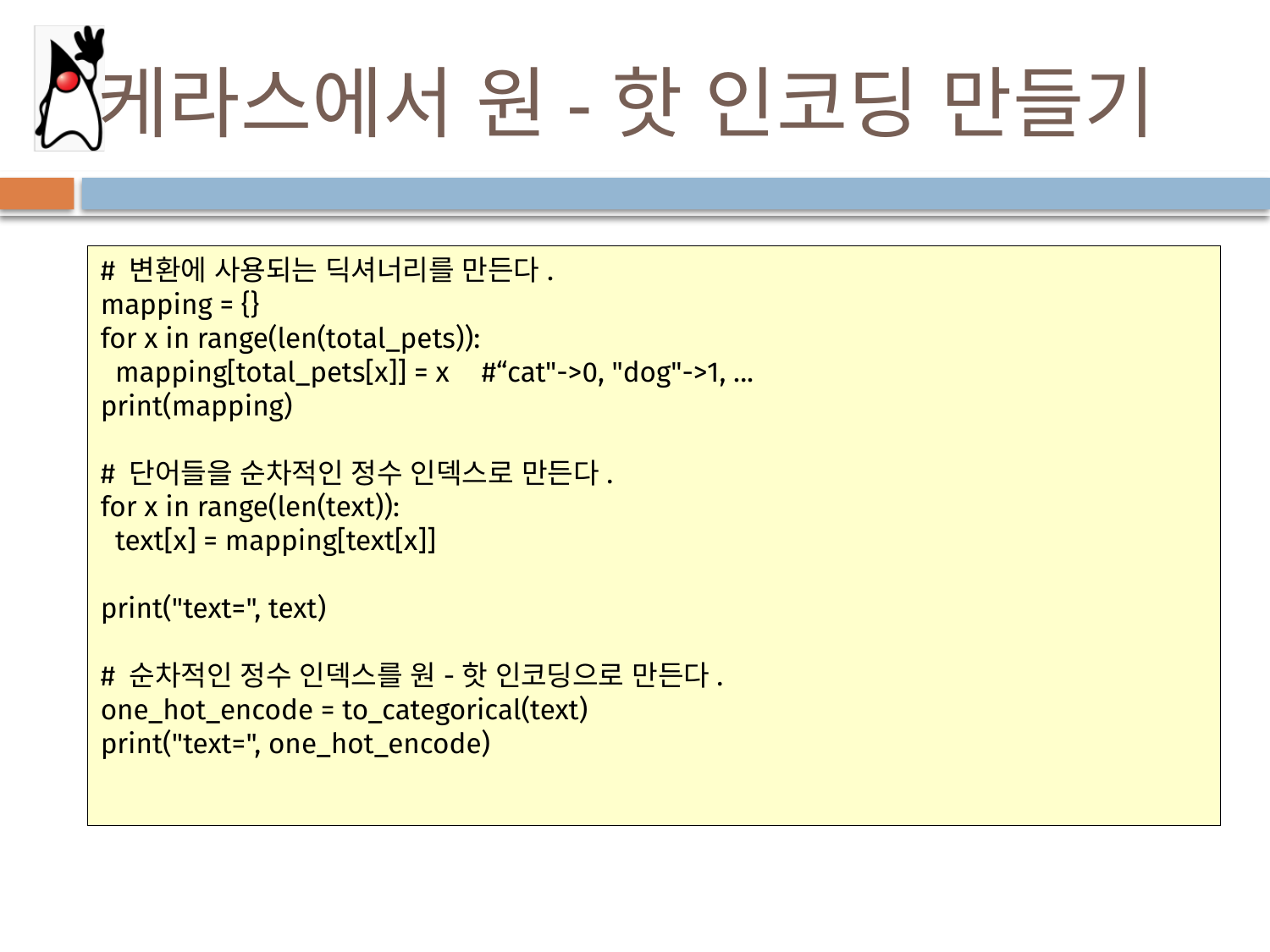

# 케라스에서 원-핫 인코딩 만들기
# 변환에 사용되는 딕셔너리를 만든다.
mapping = {}
for x in range(len(total_pets)):
  mapping[total_pets[x]] = x	#“cat"->0, "dog"->1, ...
print(mapping)

# 단어들을 순차적인 정수 인덱스로 만든다.
for x in range(len(text)):
  text[x] = mapping[text[x]]

print("text=", text)

# 순차적인 정수 인덱스를 원-핫 인코딩으로 만든다.
one_hot_encode = to_categorical(text)
print("text=", one_hot_encode)